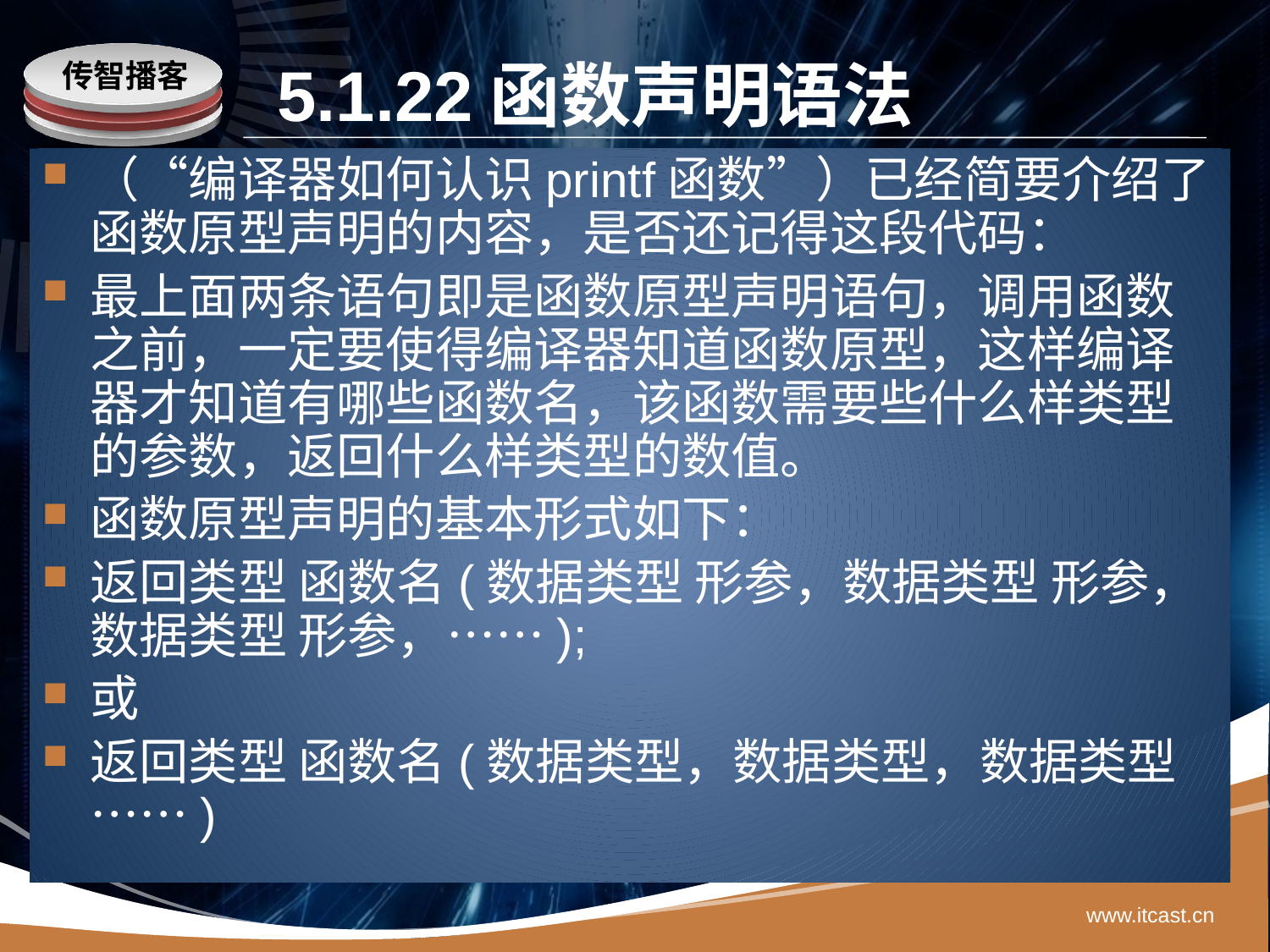

# 5.1.22函数声明语法
（“编译器如何认识printf函数”）已经简要介绍了函数原型声明的内容，是否还记得这段代码：
最上面两条语句即是函数原型声明语句，调用函数之前，一定要使得编译器知道函数原型，这样编译器才知道有哪些函数名，该函数需要些什么样类型的参数，返回什么样类型的数值。
函数原型声明的基本形式如下：
返回类型 函数名(数据类型 形参，数据类型 形参，数据类型 形参，……);
或
返回类型 函数名(数据类型，数据类型，数据类型……)
www.itcast.cn